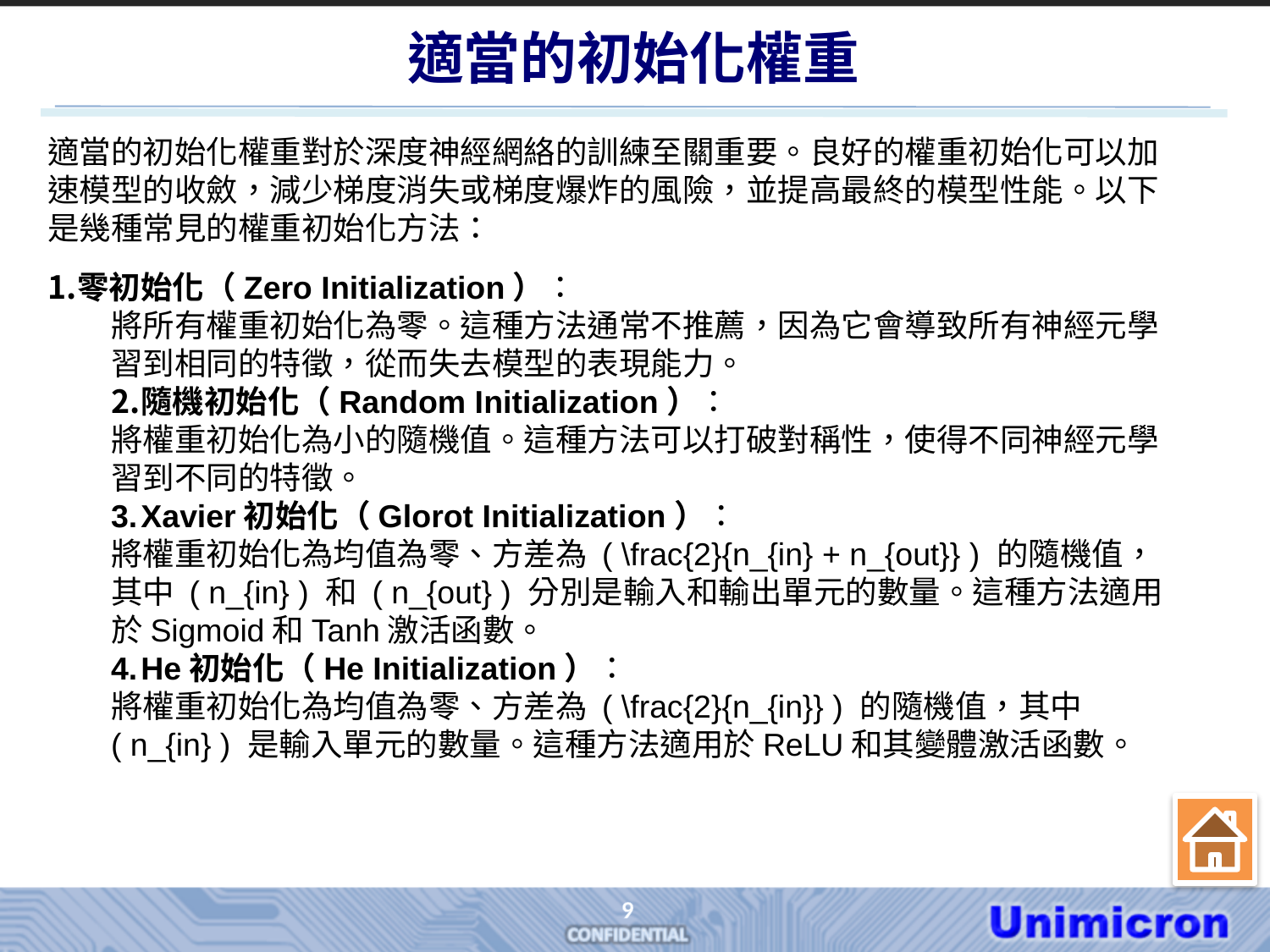

# 適當的初始化權重
適當的初始化權重對於深度神經網絡的訓練至關重要。良好的權重初始化可以加速模型的收斂，減少梯度消失或梯度爆炸的風險，並提高最終的模型性能。以下是幾種常見的權重初始化方法：
零初始化（Zero Initialization）：
將所有權重初始化為零。這種方法通常不推薦，因為它會導致所有神經元學習到相同的特徵，從而失去模型的表現能力。
隨機初始化（Random Initialization）：
將權重初始化為小的隨機值。這種方法可以打破對稱性，使得不同神經元學習到不同的特徵。
Xavier初始化（Glorot Initialization）：
將權重初始化為均值為零、方差為 ( \frac{2}{n_{in} + n_{out}} ) 的隨機值，其中 ( n_{in} ) 和 ( n_{out} ) 分別是輸入和輸出單元的數量。這種方法適用於Sigmoid和Tanh激活函數。
He初始化（He Initialization）：
將權重初始化為均值為零、方差為 ( \frac{2}{n_{in}} ) 的隨機值，其中 ( n_{in} ) 是輸入單元的數量。這種方法適用於ReLU和其變體激活函數。

9